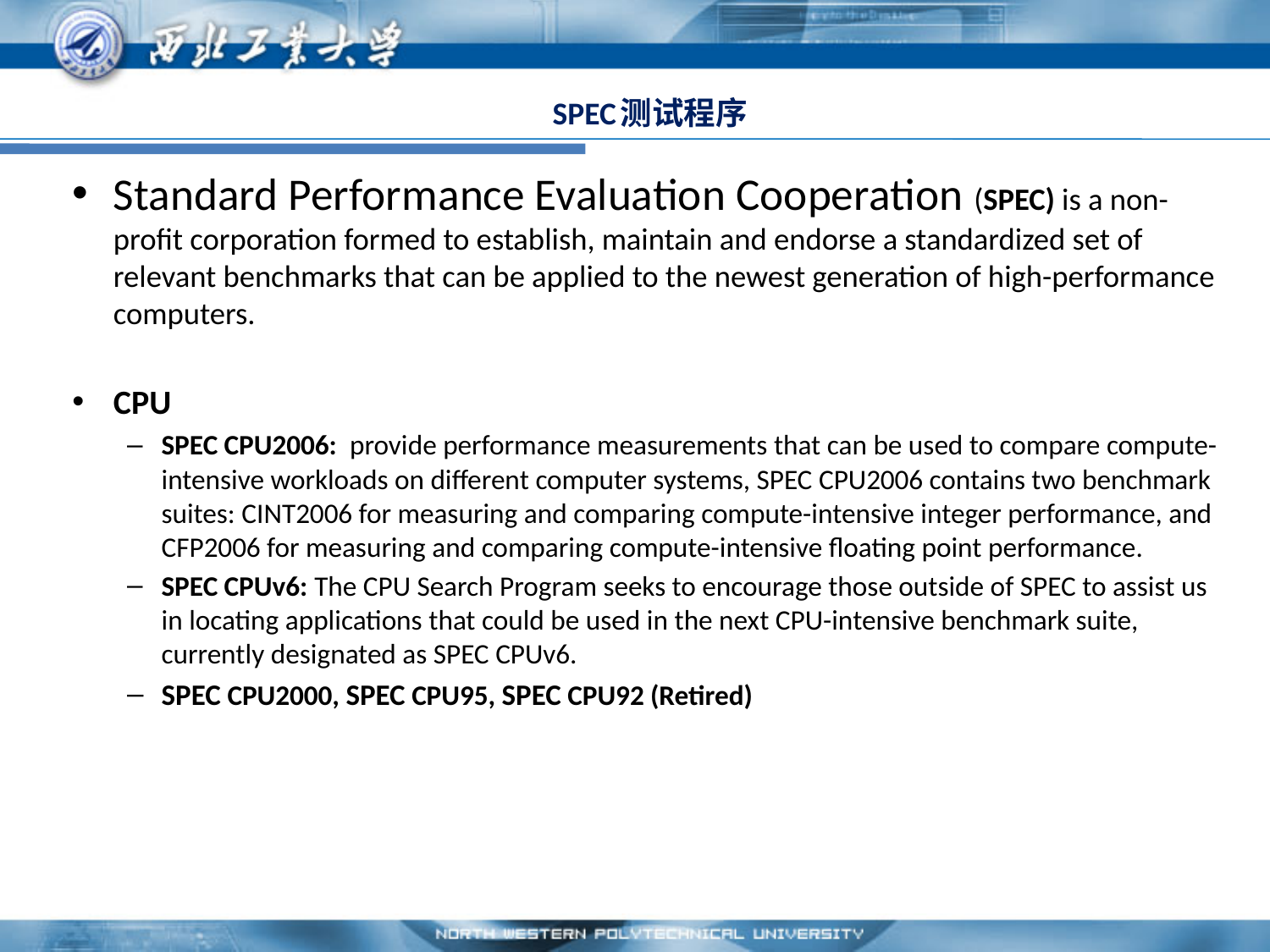

# SPEC测试程序
Standard Performance Evaluation Cooperation (SPEC) is a non-profit corporation formed to establish, maintain and endorse a standardized set of relevant benchmarks that can be applied to the newest generation of high-performance computers.

CPU
SPEC CPU2006:  provide performance measurements that can be used to compare compute-intensive workloads on different computer systems, SPEC CPU2006 contains two benchmark suites: CINT2006 for measuring and comparing compute-intensive integer performance, and CFP2006 for measuring and comparing compute-intensive floating point performance.
SPEC CPUv6: The CPU Search Program seeks to encourage those outside of SPEC to assist us in locating applications that could be used in the next CPU-intensive benchmark suite, currently designated as SPEC CPUv6.
SPEC CPU2000, SPEC CPU95, SPEC CPU92 (Retired)

40